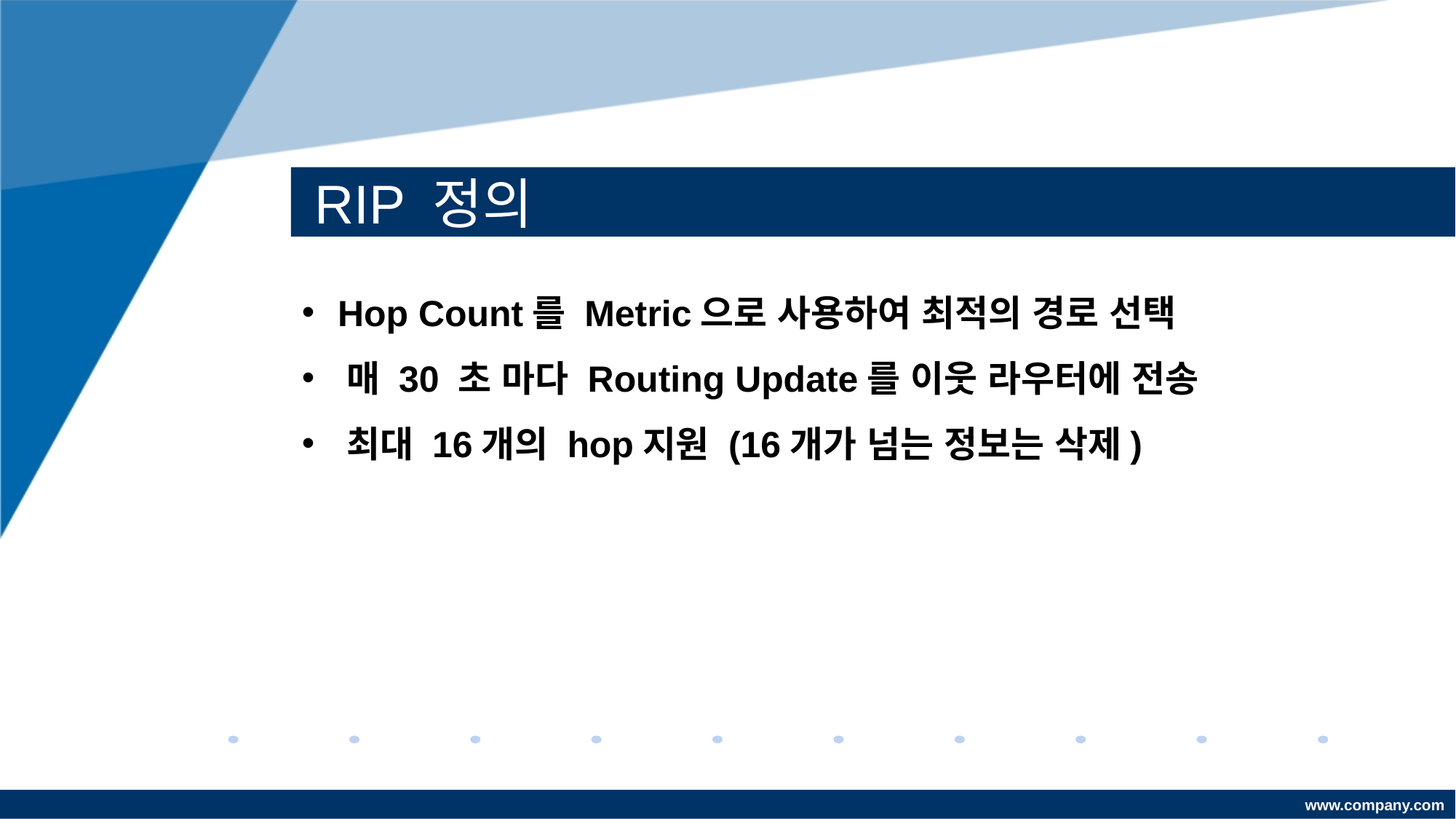

# RIP 정의
 Hop Count를 Metric으로 사용하여 최적의 경로 선택
 매 30 초 마다 Routing Update를 이웃 라우터에 전송
 최대 16개의 hop지원 (16개가 넘는 정보는 삭제)